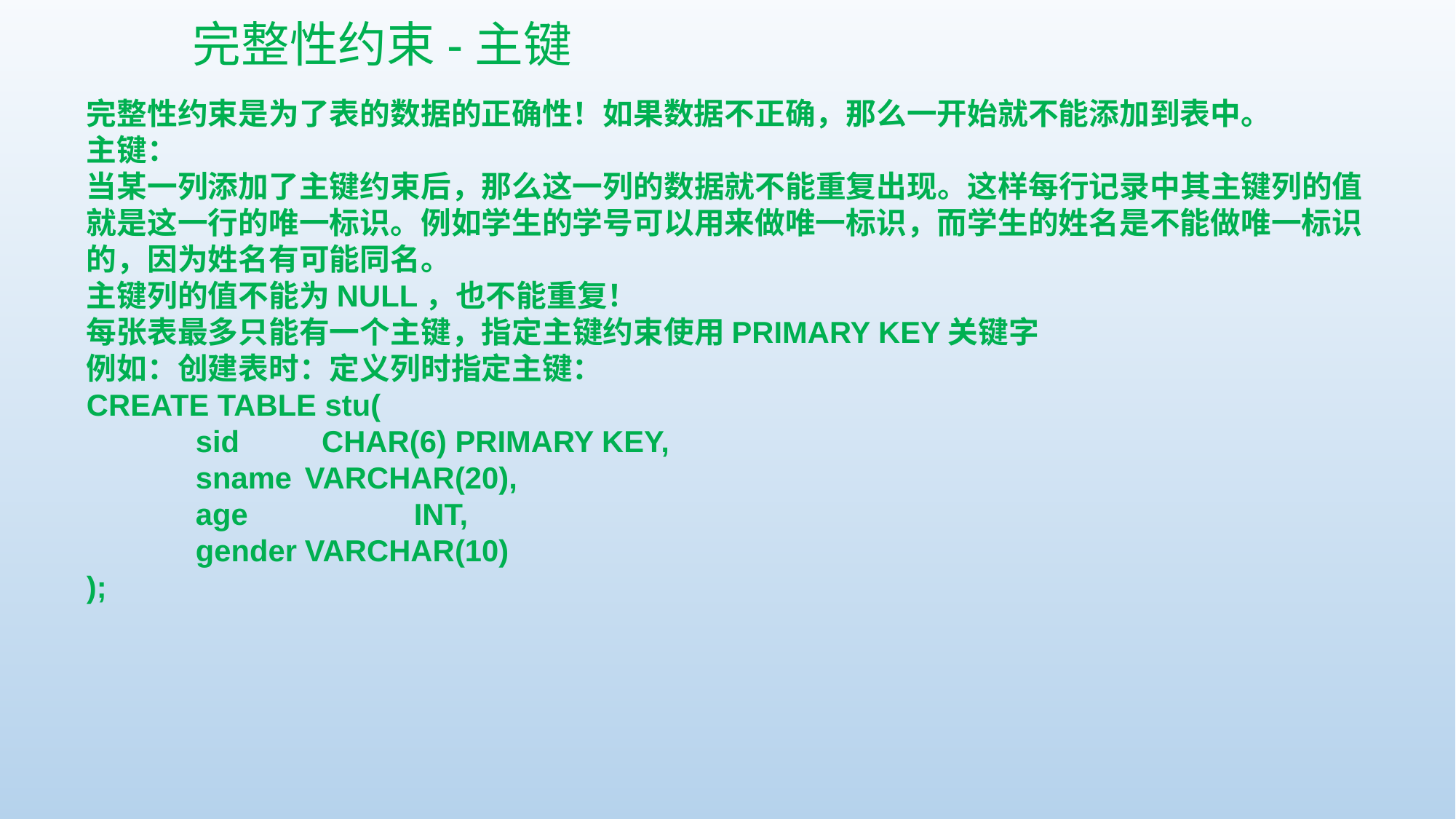

完整性约束-主键
完整性约束是为了表的数据的正确性！如果数据不正确，那么一开始就不能添加到表中。
主键：
当某一列添加了主键约束后，那么这一列的数据就不能重复出现。这样每行记录中其主键列的值就是这一行的唯一标识。例如学生的学号可以用来做唯一标识，而学生的姓名是不能做唯一标识的，因为姓名有可能同名。
主键列的值不能为NULL，也不能重复！
每张表最多只能有一个主键，指定主键约束使用PRIMARY KEY关键字
例如：创建表时：定义列时指定主键：
CREATE TABLE stu(
	sid　　 CHAR(6) PRIMARY KEY,
	sname	VARCHAR(20),
	age		INT,
	gender	VARCHAR(10)
);